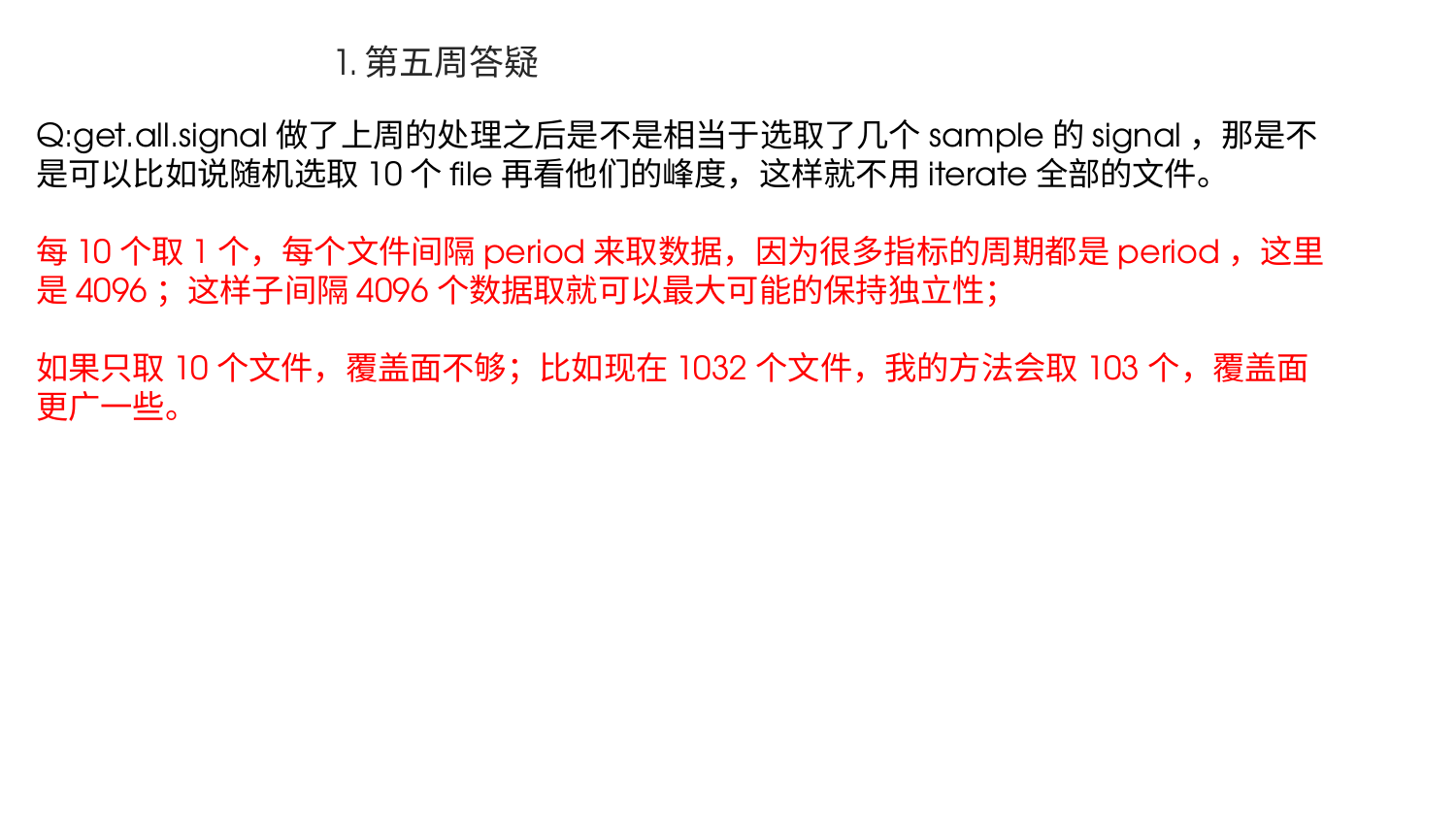

# 1.第五周答疑
Q:get.all.signal做了上周的处理之后是不是相当于选取了几个sample的signal，那是不是可以比如说随机选取10个file再看他们的峰度，这样就不用iterate全部的文件。

每10个取1个，每个文件间隔period来取数据，因为很多指标的周期都是period，这里是4096；这样子间隔4096个数据取就可以最大可能的保持独立性；

如果只取10个文件，覆盖面不够；比如现在1032个文件，我的方法会取103个，覆盖面更广一些。